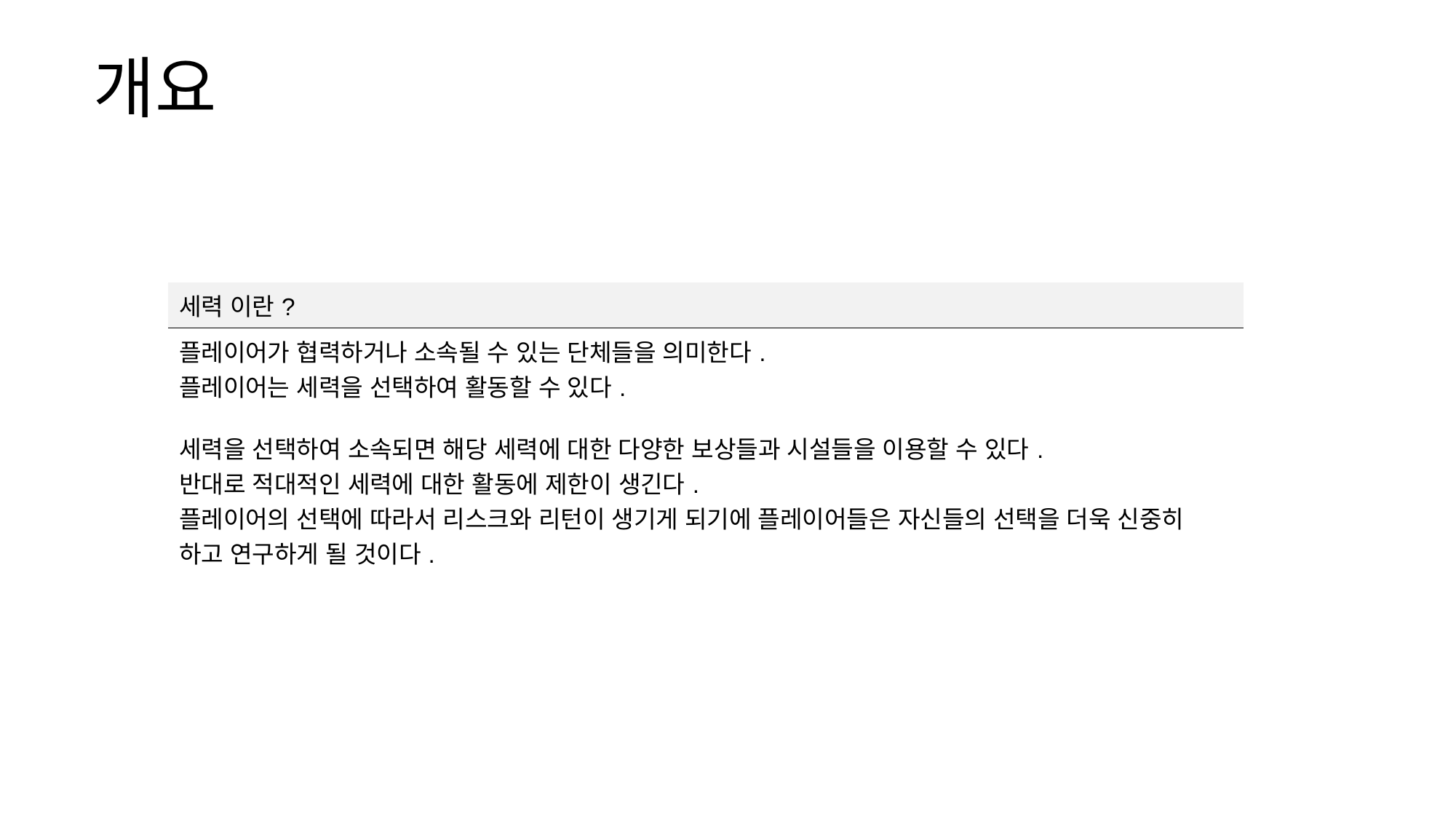

개요
| 세력 이란? |
| --- |
| 플레이어가 협력하거나 소속될 수 있는 단체들을 의미한다. 플레이어는 세력을 선택하여 활동할 수 있다. 세력을 선택하여 소속되면 해당 세력에 대한 다양한 보상들과 시설들을 이용할 수 있다. 반대로 적대적인 세력에 대한 활동에 제한이 생긴다. 플레이어의 선택에 따라서 리스크와 리턴이 생기게 되기에 플레이어들은 자신들의 선택을 더욱 신중히 하고 연구하게 될 것이다. |